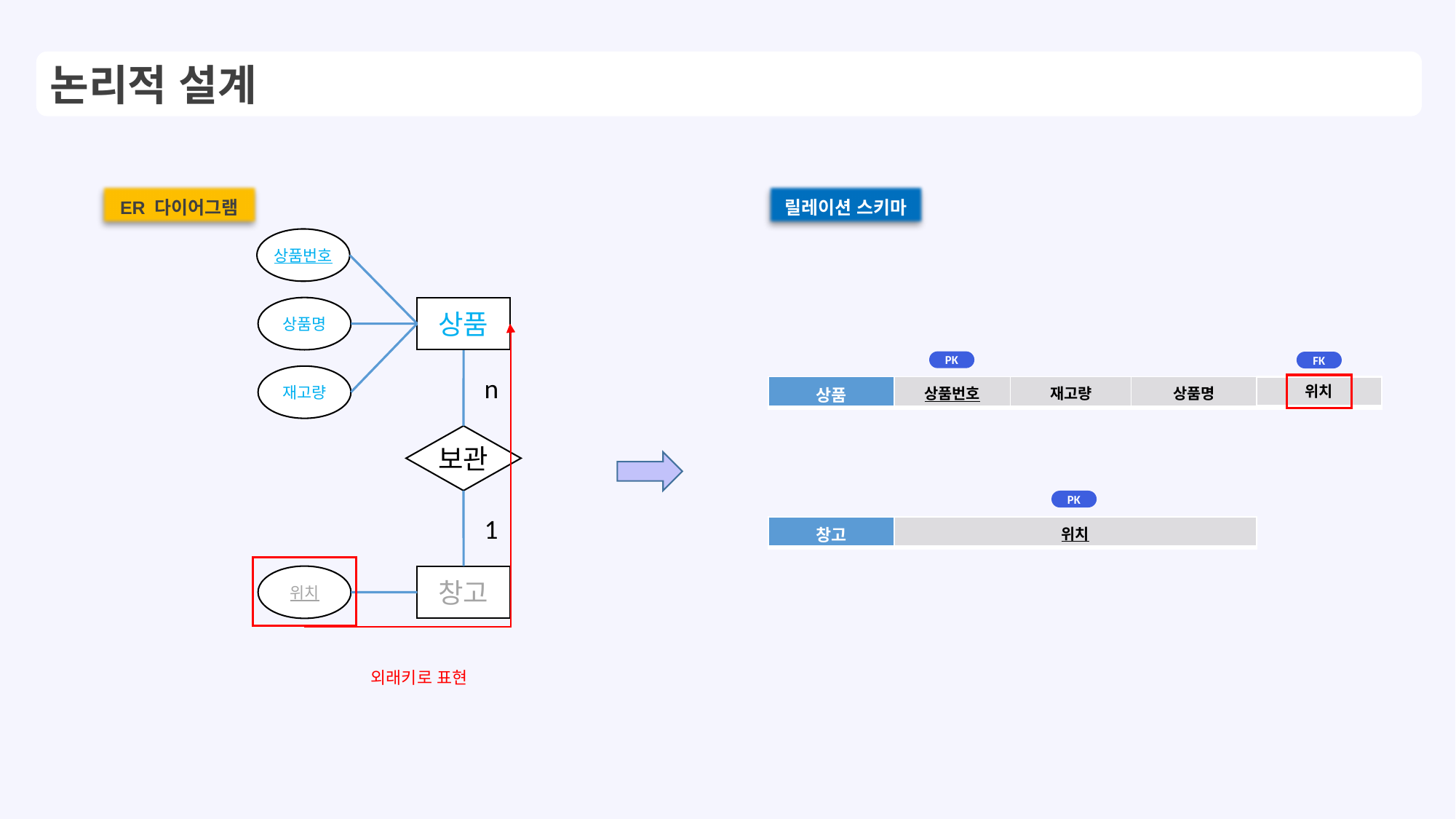

논리적 설계
릴레이션 스키마
ER 다이어그램
상품번호
상품명
상품
n
재고량
보관
1
위치
창고
PK
FK

| 상품 | 상품번호 | 재고량 | 상품명 |
| --- | --- | --- | --- |
위치

PK
| 창고 | 위치 |
| --- | --- |

외래키로 표현